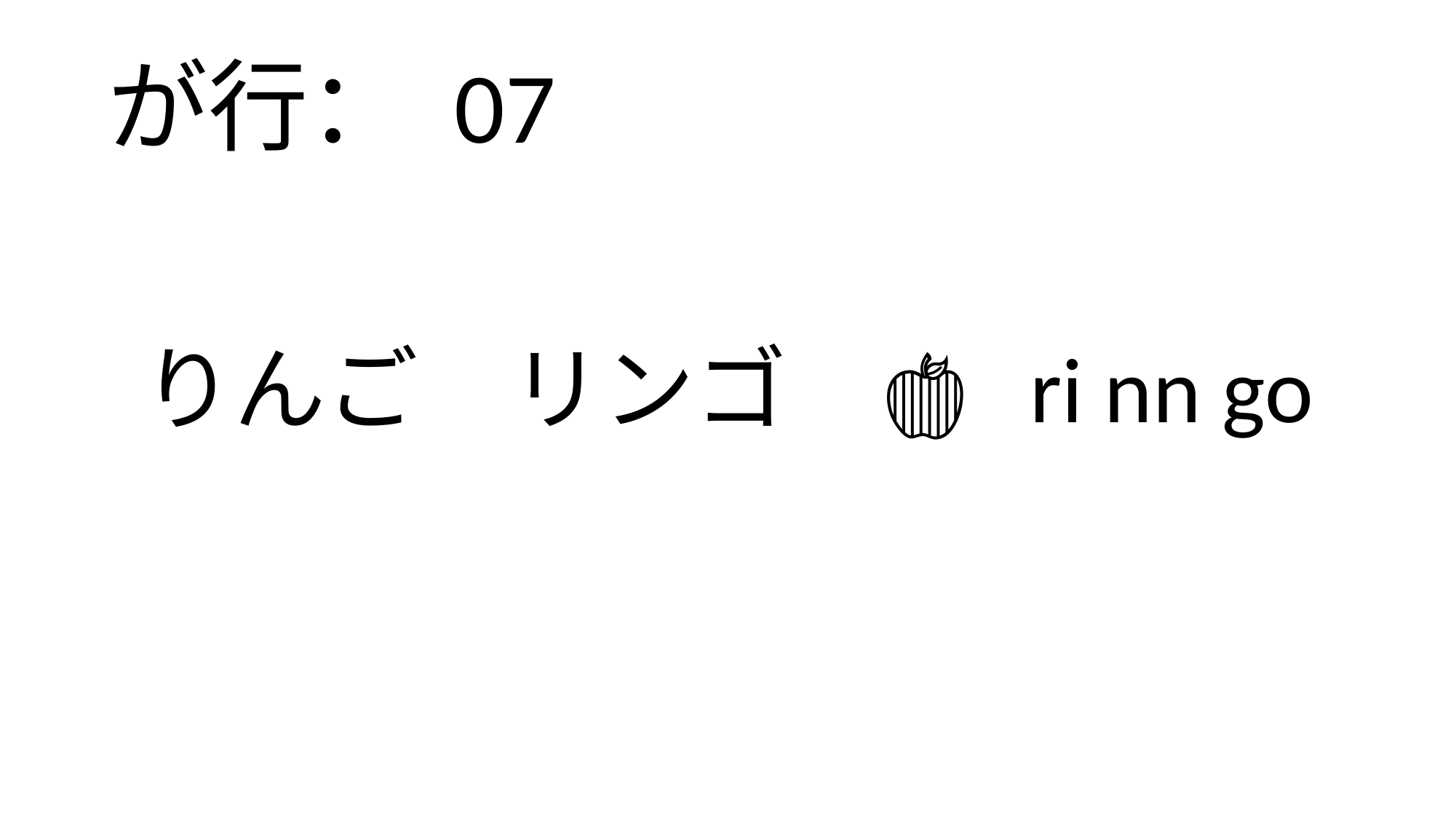

が行： 07
# りんご　リンゴ　🍎  ri nn go